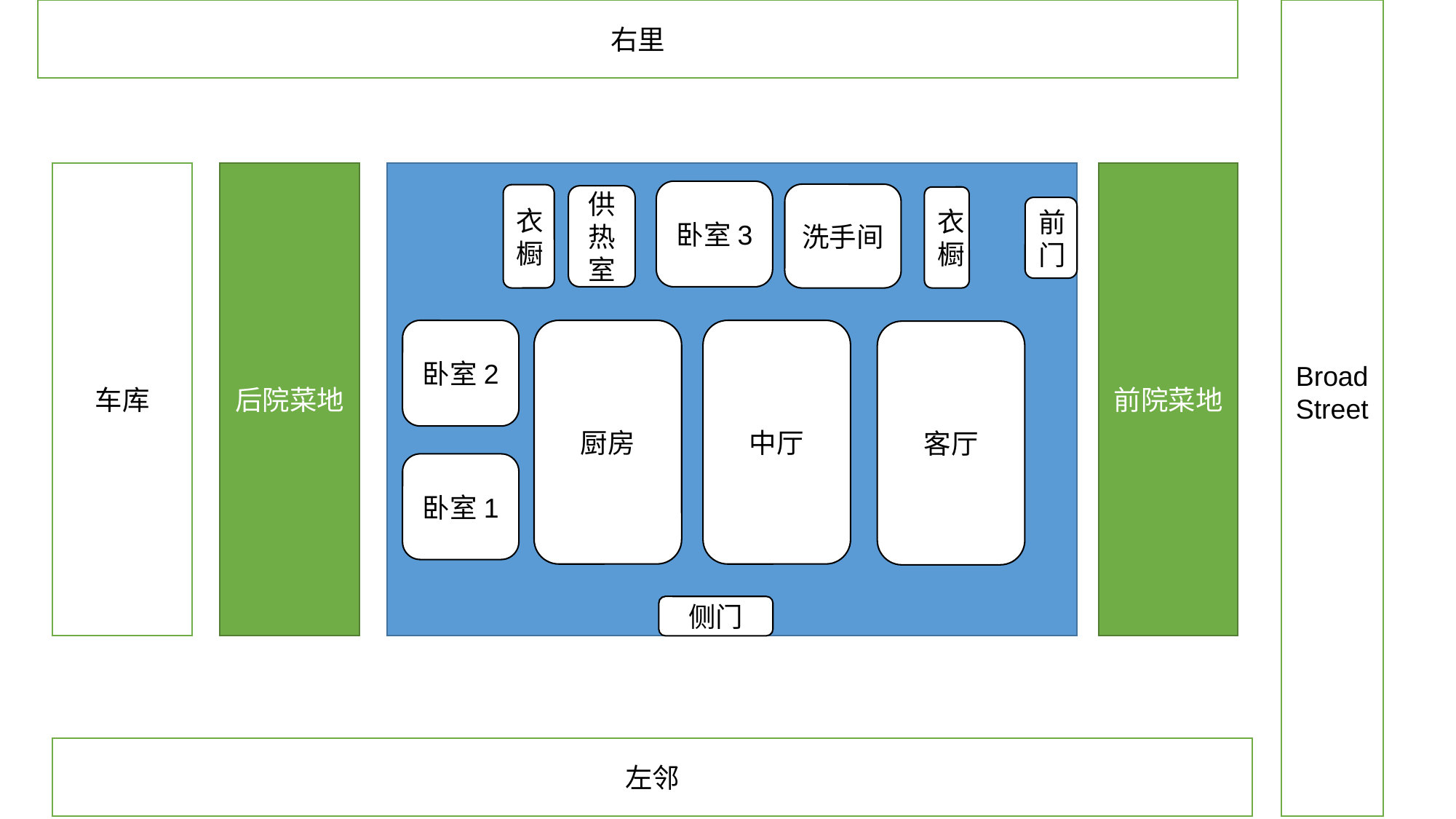

右里
Broad
Street

车库
后院菜地

前院菜地
卧室3
洗手间
衣橱
供热室
衣橱
前门
厨房
中厅
卧室2
客厅
卧室1
侧门
左邻